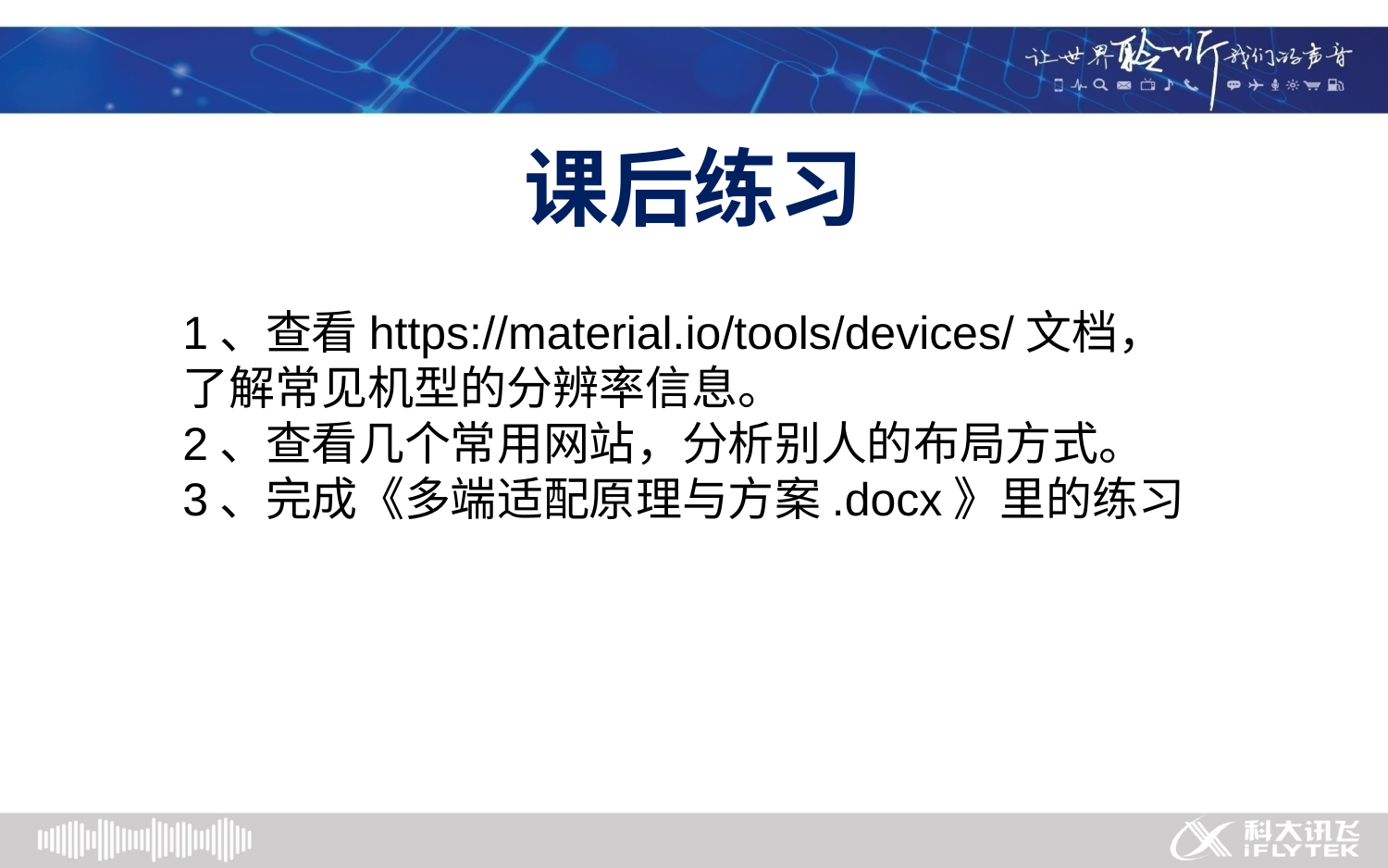

# 课后练习
1、查看https://material.io/tools/devices/文档，了解常见机型的分辨率信息。
2、查看几个常用网站，分析别人的布局方式。
3、完成《多端适配原理与方案.docx》里的练习